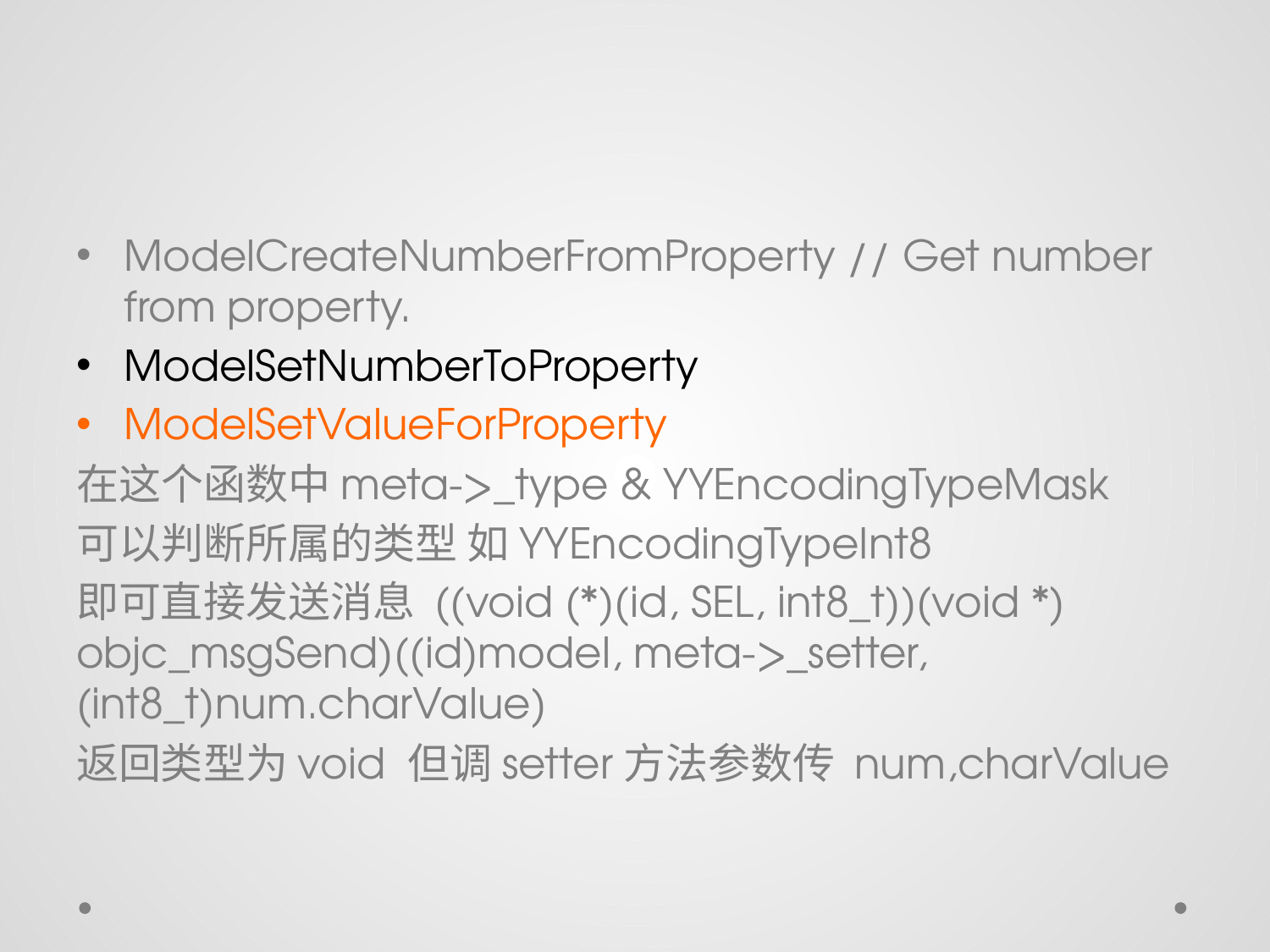

#
ModelCreateNumberFromProperty // Get number from property.
ModelSetNumberToProperty
ModelSetValueForProperty
在这个函数中meta->_type & YYEncodingTypeMask
可以判断所属的类型 如YYEncodingTypeInt8
即可直接发送消息 ((void (*)(id, SEL, int8_t))(void *) objc_msgSend)((id)model, meta->_setter, (int8_t)num.charValue)
返回类型为void 但调setter方法参数传 num,charValue